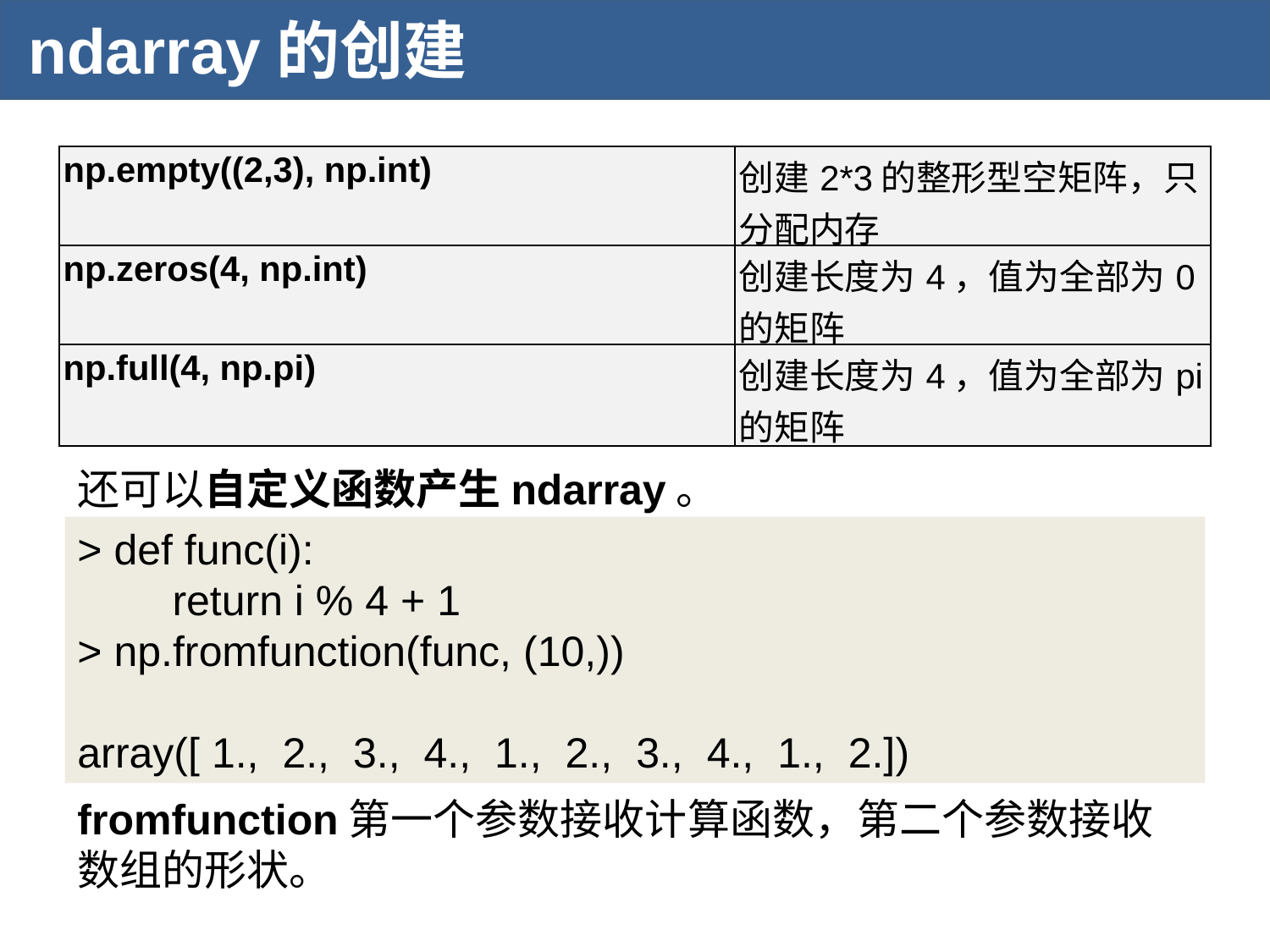

ndarray的创建
| np.empty((2,3), np.int) | 创建2\*3的整形型空矩阵，只分配内存 |
| --- | --- |
| np.zeros(4, np.int) | 创建长度为4，值为全部为0的矩阵 |
| np.full(4, np.pi) | 创建长度为4，值为全部为pi的矩阵 |
还可以自定义函数产生ndarray。
> def func(i):
        return i % 4 + 1
> np.fromfunction(func, (10,))

array([ 1.,  2.,  3.,  4.,  1.,  2.,  3.,  4.,  1.,  2.])
fromfunction第一个参数接收计算函数，第二个参数接收数组的形状。